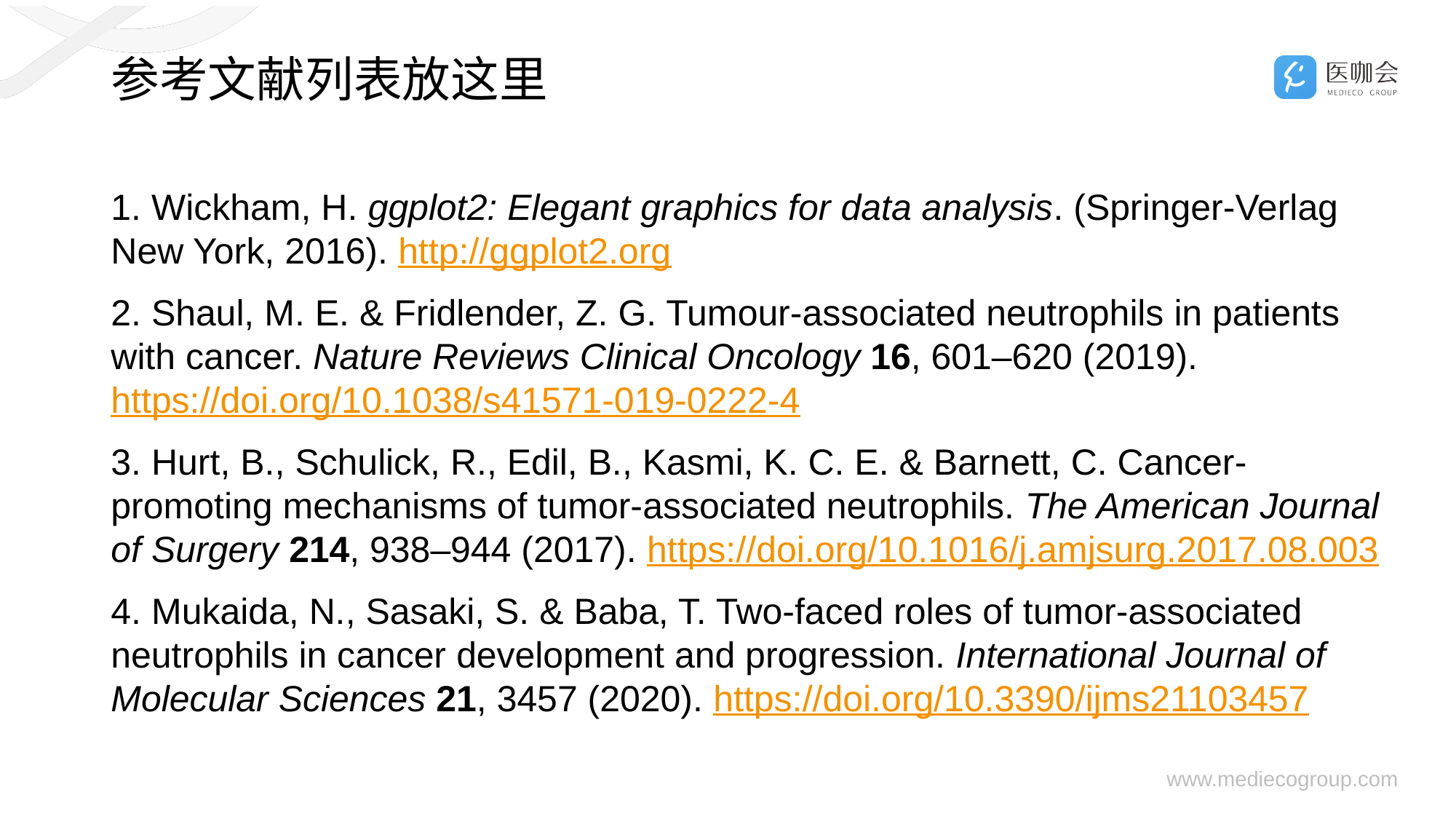

# 参考文献列表放这里
1. Wickham, H. ggplot2: Elegant graphics for data analysis. (Springer-Verlag New York, 2016). http://ggplot2.org
2. Shaul, M. E. & Fridlender, Z. G. Tumour-associated neutrophils in patients with cancer. Nature Reviews Clinical Oncology 16, 601–620 (2019). https://doi.org/10.1038/s41571-019-0222-4
3. Hurt, B., Schulick, R., Edil, B., Kasmi, K. C. E. & Barnett, C. Cancer-promoting mechanisms of tumor-associated neutrophils. The American Journal of Surgery 214, 938–944 (2017). https://doi.org/10.1016/j.amjsurg.2017.08.003
4. Mukaida, N., Sasaki, S. & Baba, T. Two-faced roles of tumor-associated neutrophils in cancer development and progression. International Journal of Molecular Sciences 21, 3457 (2020). https://doi.org/10.3390/ijms21103457